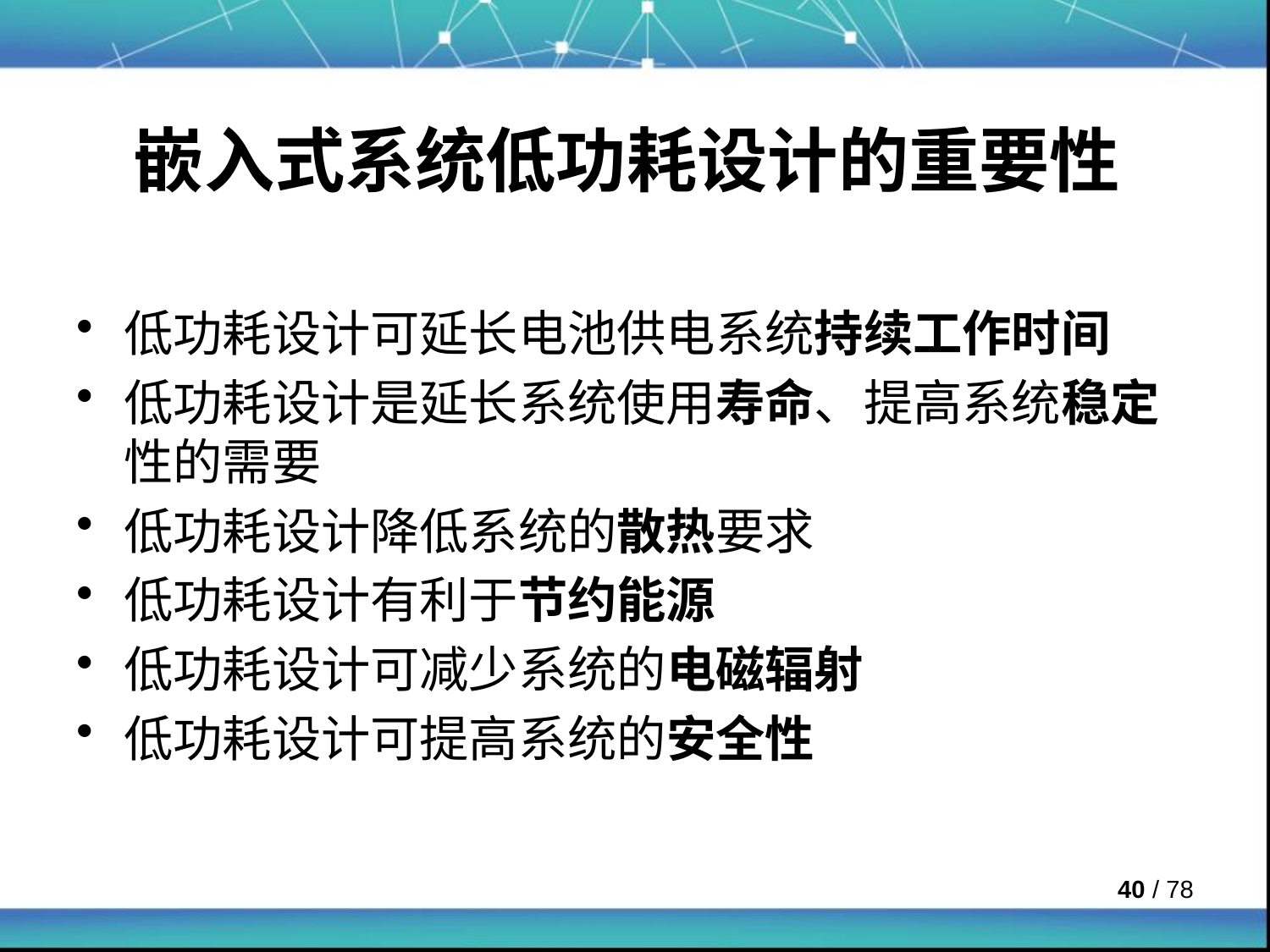

# 嵌入式系统低功耗设计的重要性
低功耗设计可延长电池供电系统持续工作时间
低功耗设计是延长系统使用寿命、提高系统稳定性的需要
低功耗设计降低系统的散热要求
低功耗设计有利于节约能源
低功耗设计可减少系统的电磁辐射
低功耗设计可提高系统的安全性
40 / 78